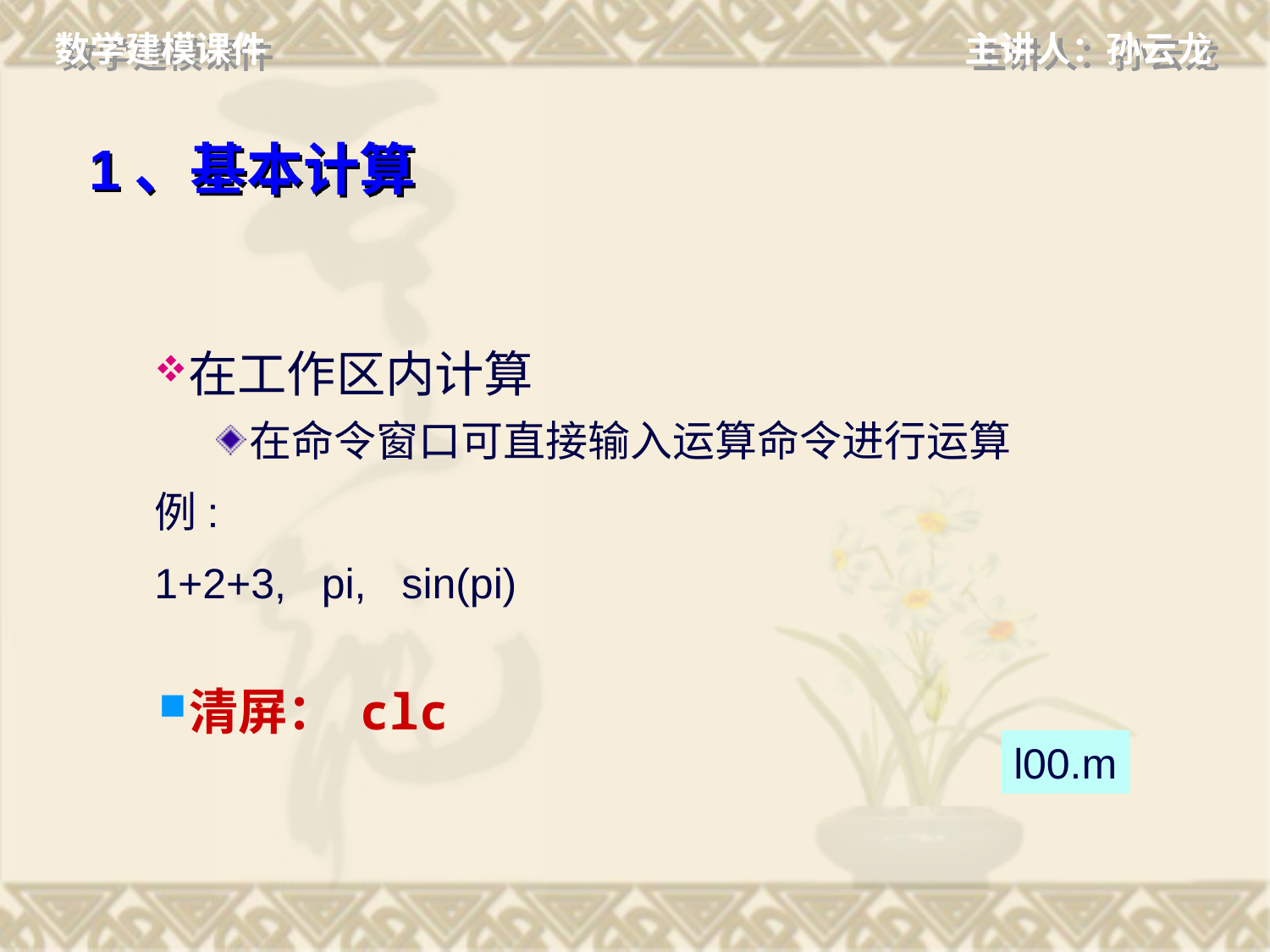

# 1、基本计算
在工作区内计算
在命令窗口可直接输入运算命令进行运算
例:
1+2+3,   pi,   sin(pi)
清屏： clc
l00.m